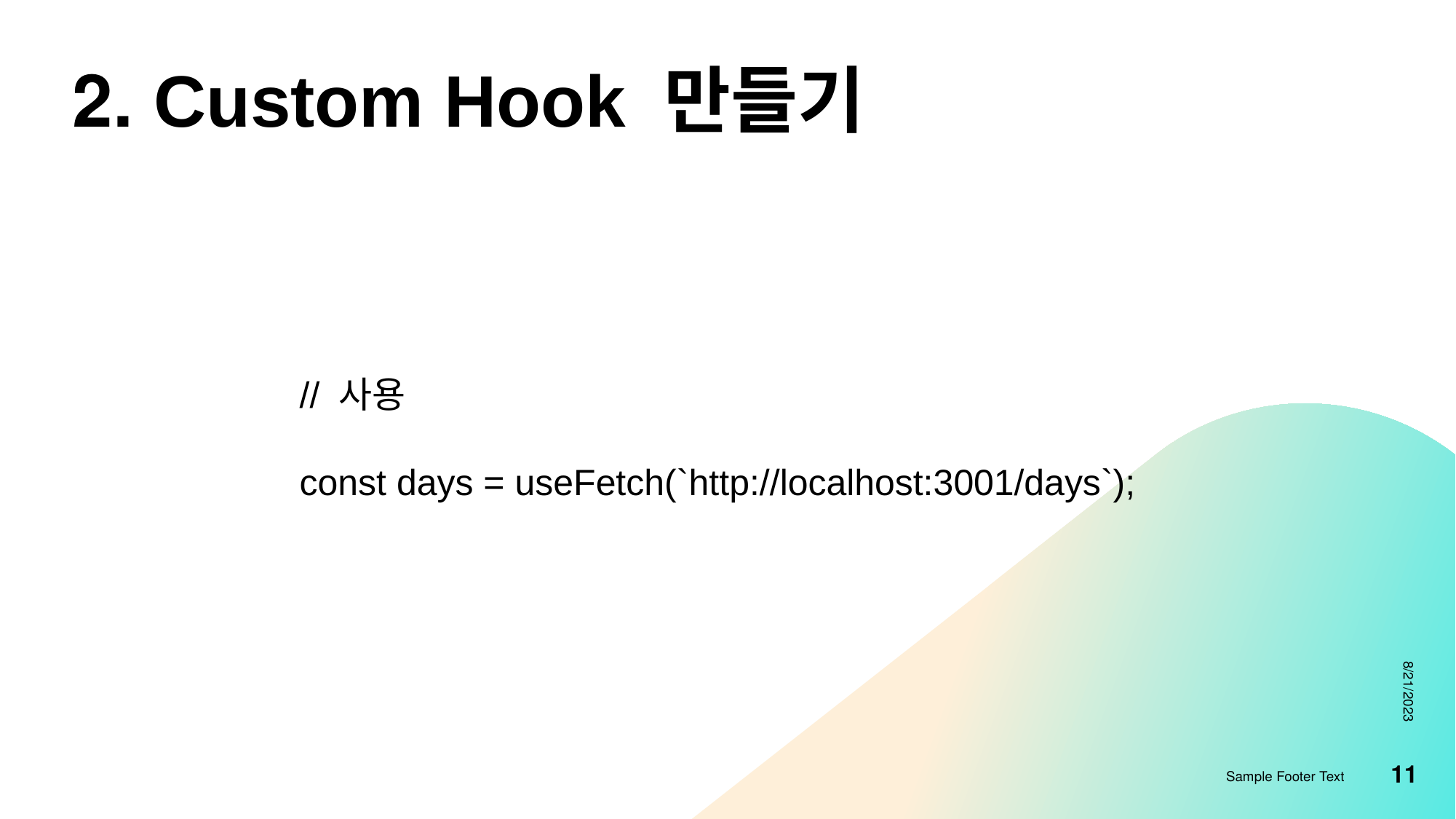

# 2. Custom Hook 만들기
// 사용
const days = useFetch(`http://localhost:3001/days`);
8/21/2023
Sample Footer Text
11